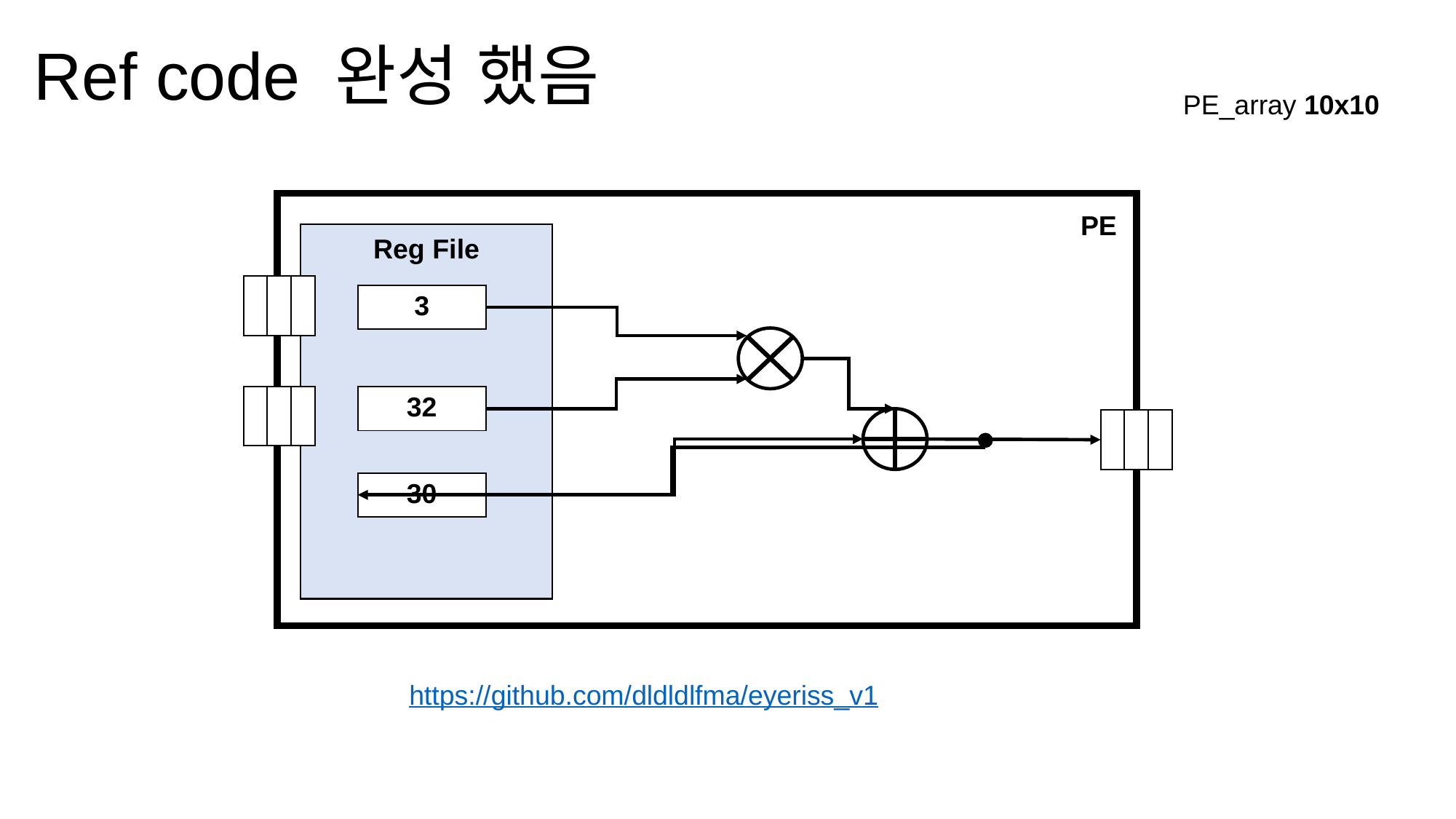

# Ref code 완성 했음
PE_array 10x10

PE
Reg File

| 3 |
| --- |

| 32 |
| --- |

| 30 |
| --- |
https://github.com/dldldlfma/eyeriss_v1